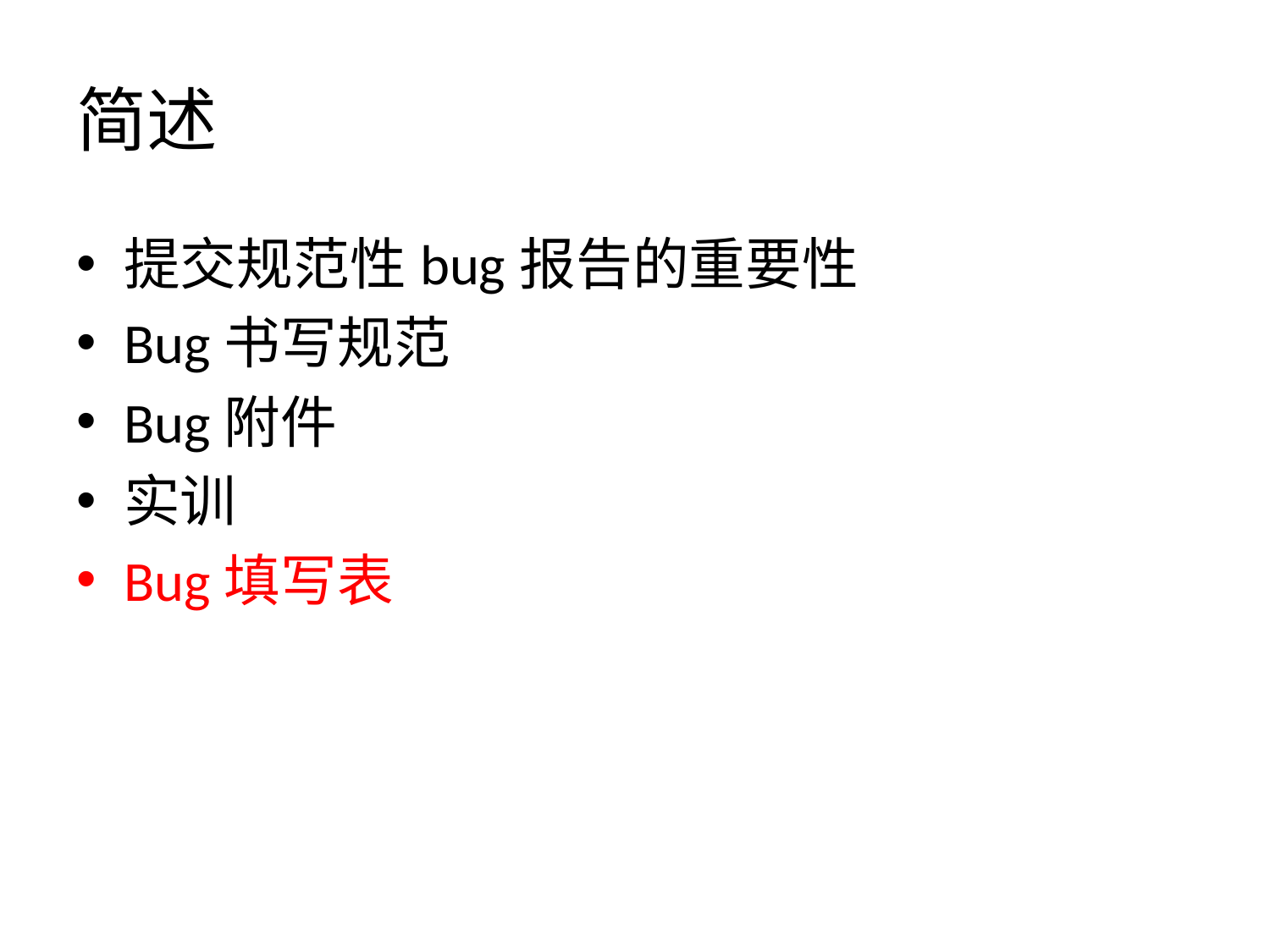

# 简述
提交规范性bug报告的重要性
Bug书写规范
Bug附件
实训
Bug填写表